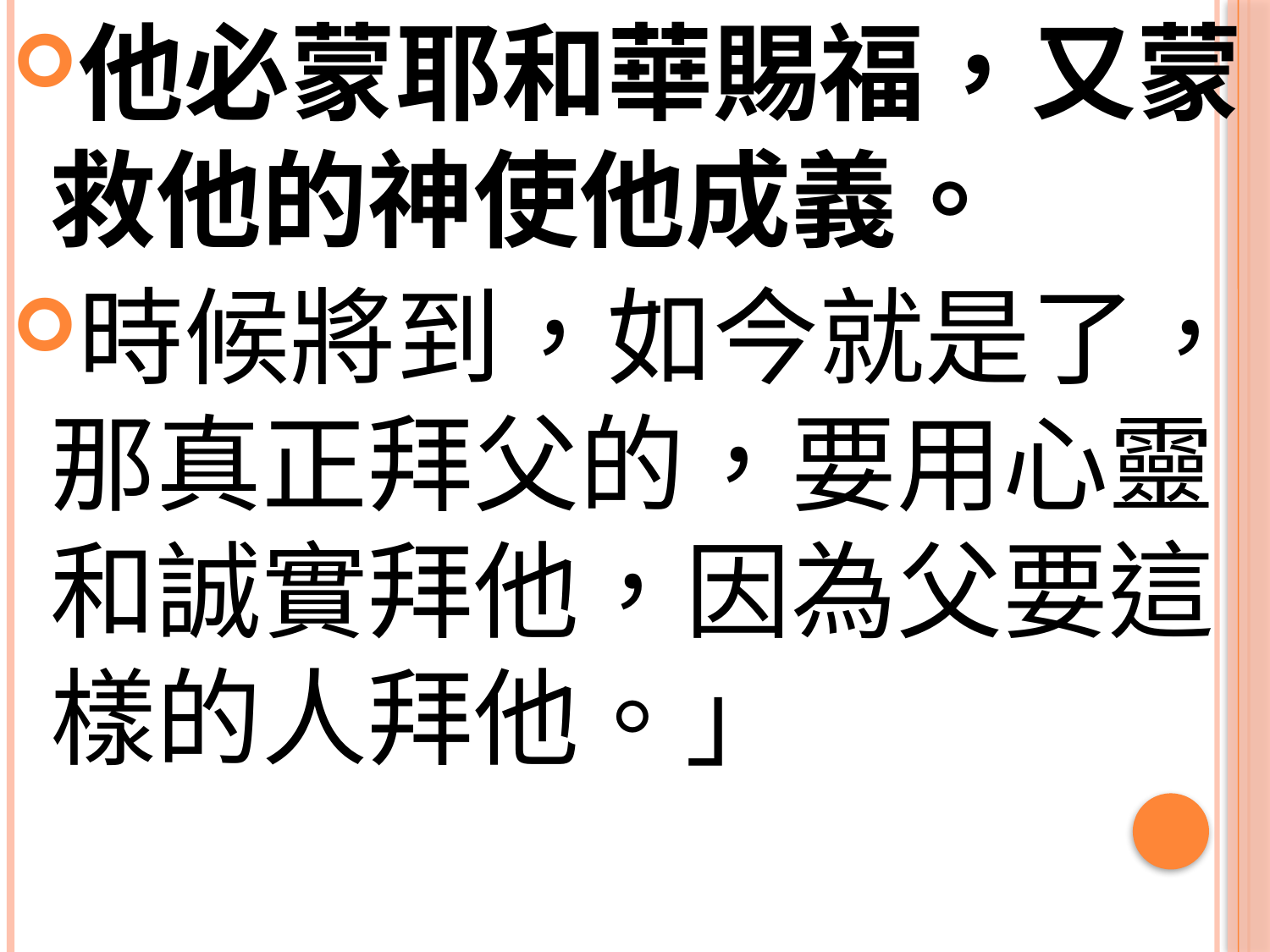

他必蒙耶和華賜福，又蒙救他的神使他成義。
時候將到，如今就是了，那真正拜父的，要用心靈和誠實拜他，因為父要這樣的人拜他。」